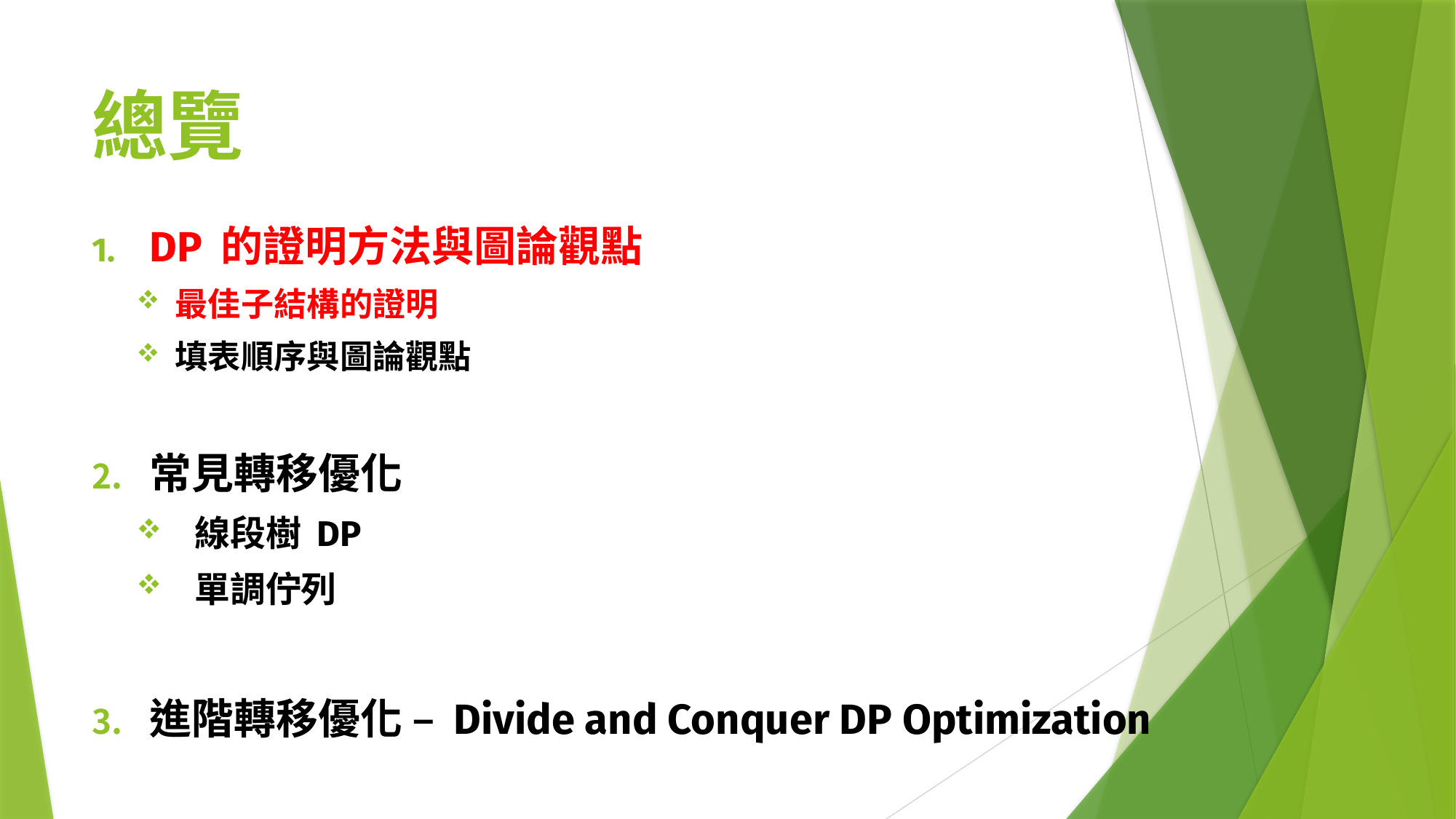

# 總覽
DP 的證明方法與圖論觀點
最佳子結構的證明
填表順序與圖論觀點

常見轉移優化
線段樹 DP
單調佇列

進階轉移優化 – Divide and Conquer DP Optimization